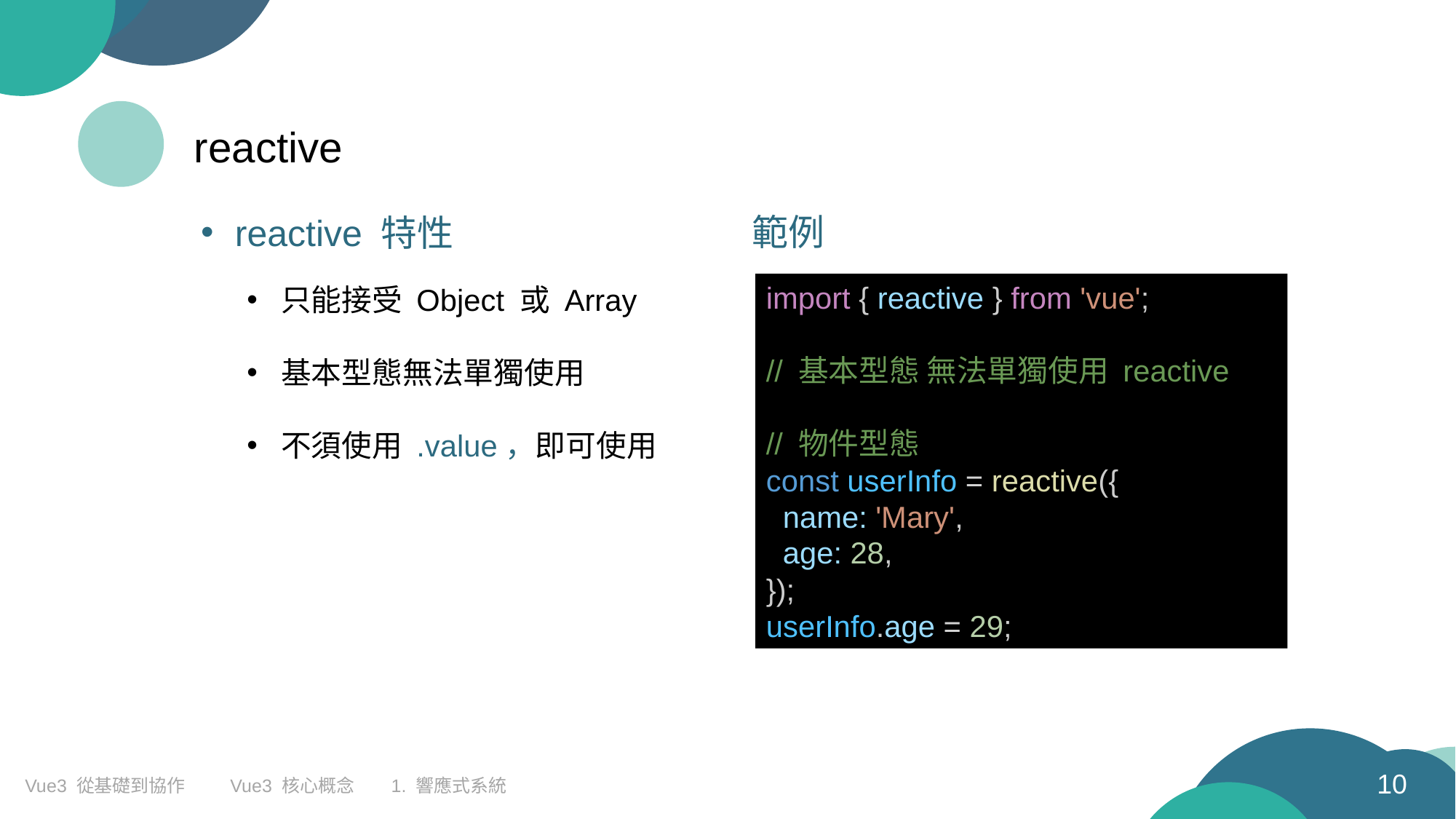

reactive
範例
import { reactive } from 'vue';
// 基本型態 無法單獨使用 reactive
// 物件型態
const userInfo = reactive({
  name: 'Mary',
  age: 28,
});
userInfo.age = 29;
reactive 特性
只能接受 Object 或 Array

基本型態無法單獨使用

不須使用 .value，即可使用

10
1. 響應式系統
Vue3 從基礎到協作
Vue3 核心概念